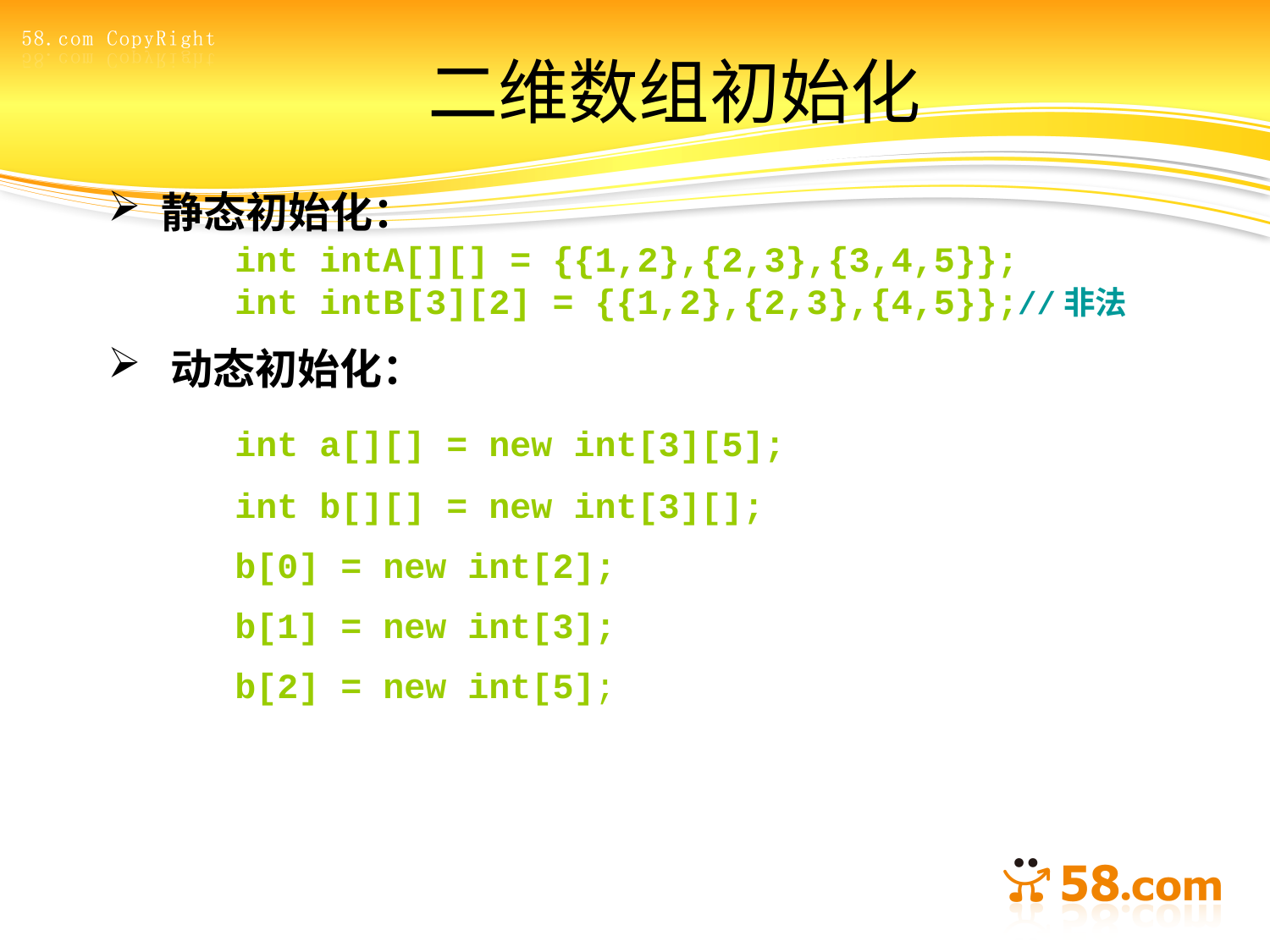

# 二维数组初始化
 静态初始化：
      int intA[][] = {{1,2},{2,3},{3,4,5}};
      int intB[3][2] = {{1,2},{2,3},{4,5}};//非法
  动态初始化：
	int a[][] = new int[3][5];
      int b[][] = new int[3][];
      b[0] = new int[2];
      b[1] = new int[3];
      b[2] = new int[5];